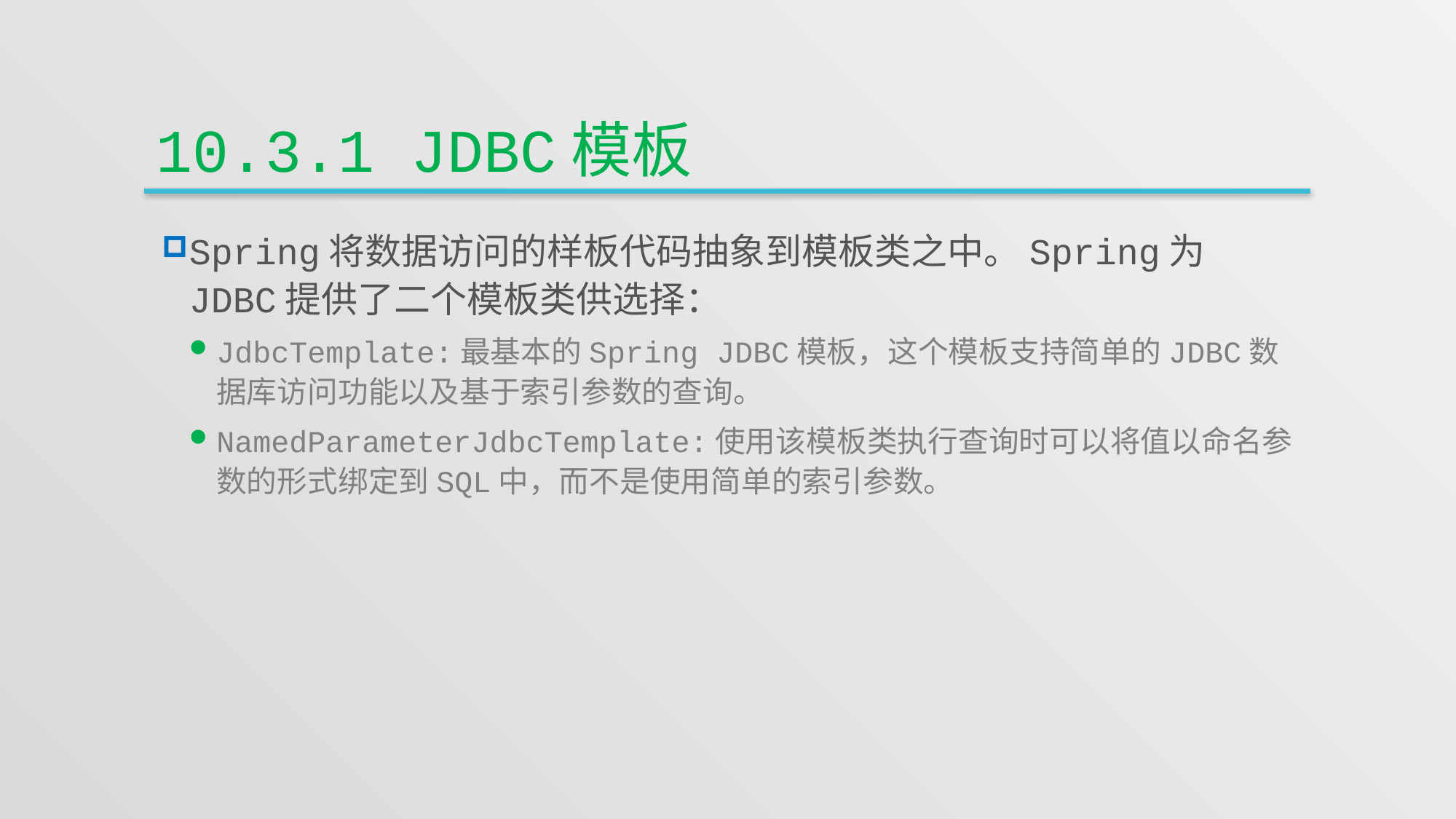

# 10.3.1 JDBC模板
Spring将数据访问的样板代码抽象到模板类之中。Spring为JDBC提供了二个模板类供选择：
JdbcTemplate:最基本的Spring JDBC模板，这个模板支持简单的JDBC数据库访问功能以及基于索引参数的查询。
NamedParameterJdbcTemplate:使用该模板类执行查询时可以将值以命名参数的形式绑定到SQL中，而不是使用简单的索引参数。